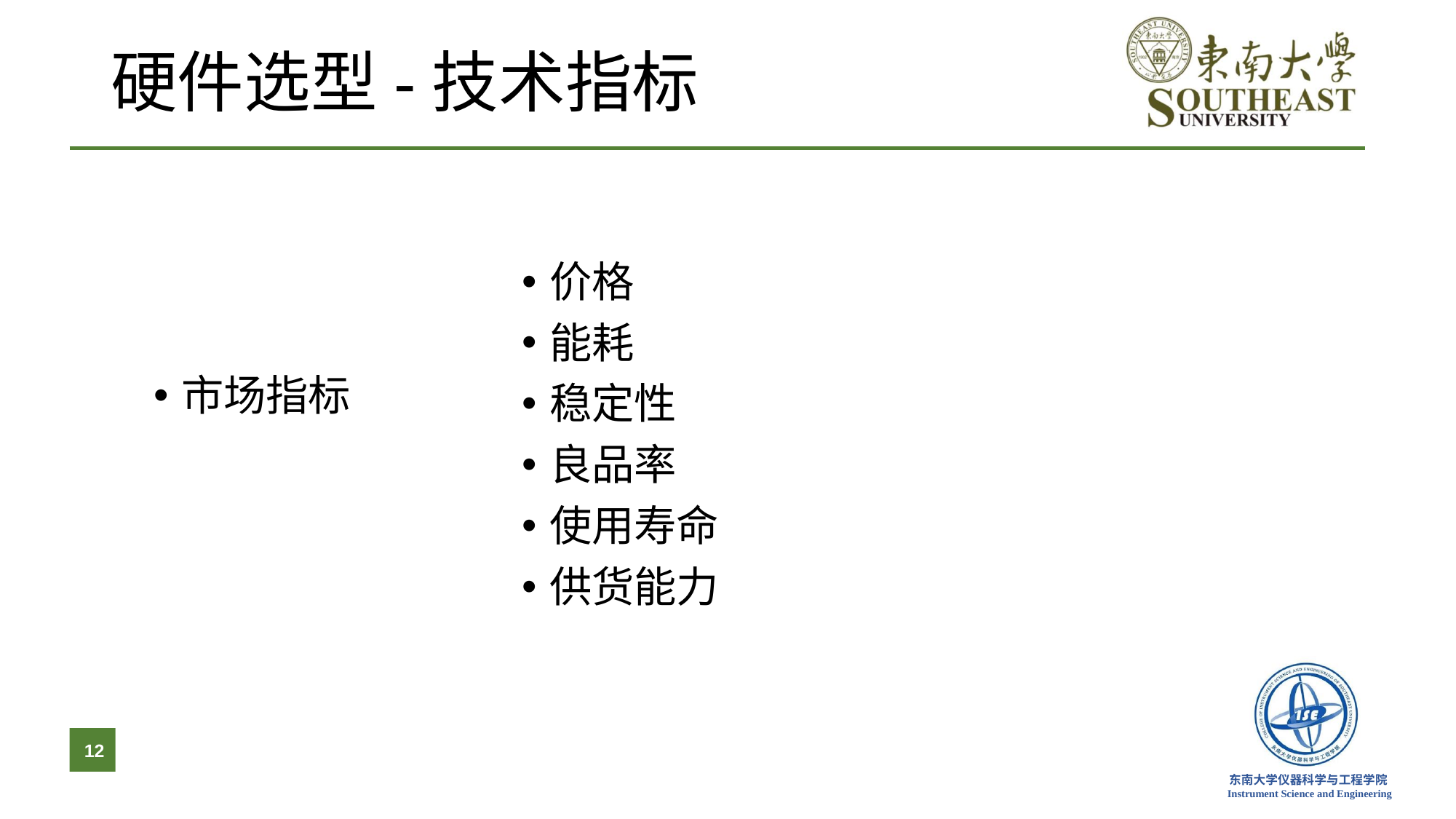

# 硬件选型-技术指标

价格
能耗
稳定性
良品率
使用寿命
供货能力
市场指标
12